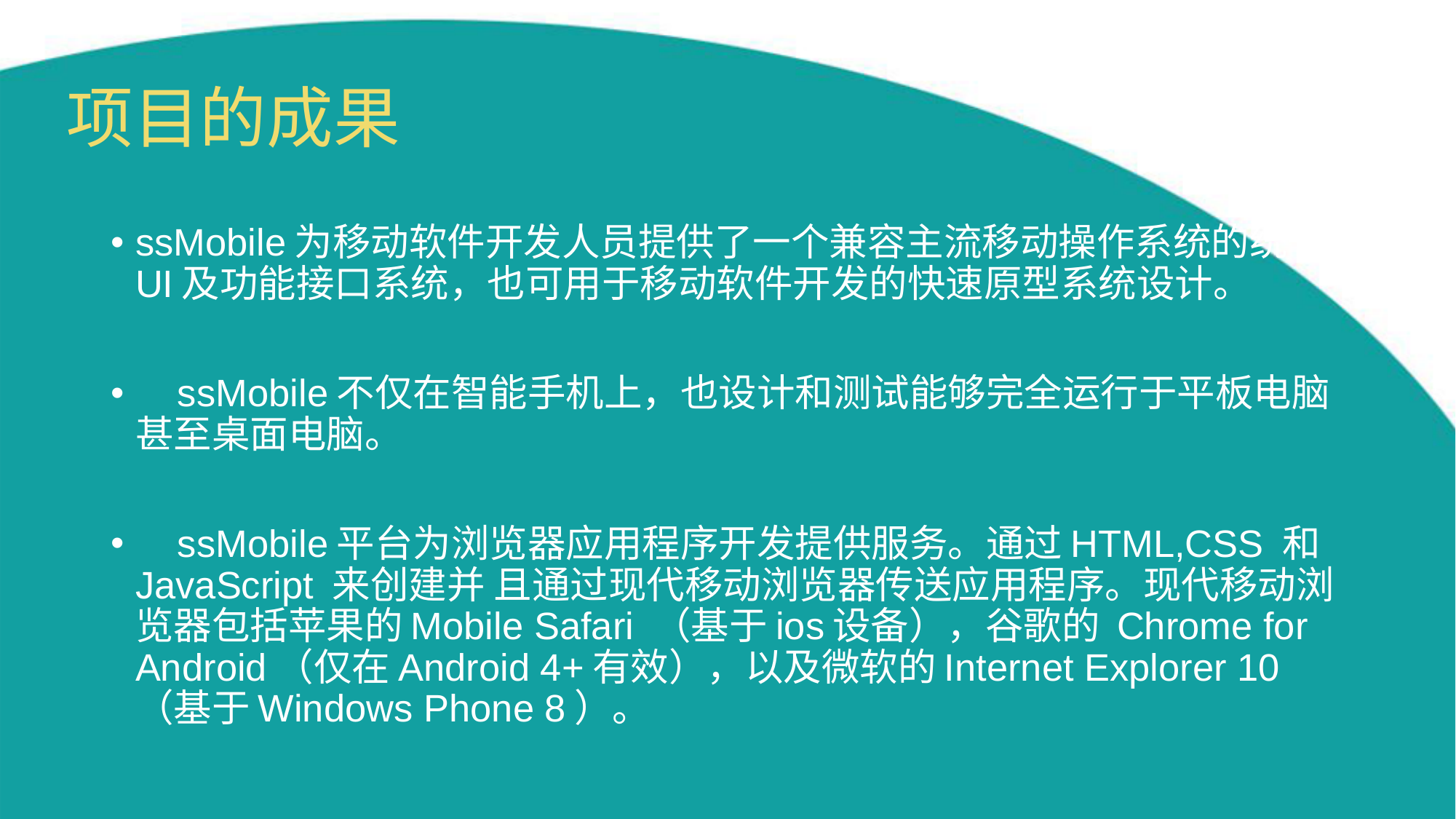

项目的成果
ssMobile为移动软件开发人员提供了一个兼容主流移动操作系统的统一UI及功能接口系统，也可用于移动软件开发的快速原型系统设计。

    ssMobile不仅在智能手机上，也设计和测试能够完全运行于平板电脑甚至桌面电脑。

    ssMobile平台为浏览器应用程序开发提供服务。通过HTML,CSS 和JavaScript 来创建并 且通过现代移动浏览器传送应用程序。现代移动浏览器包括苹果的Mobile Safari （基于ios设备），谷歌的 Chrome for Android（仅在Android 4+有效），以及微软的Internet Explorer 10（基于Windows Phone 8）。